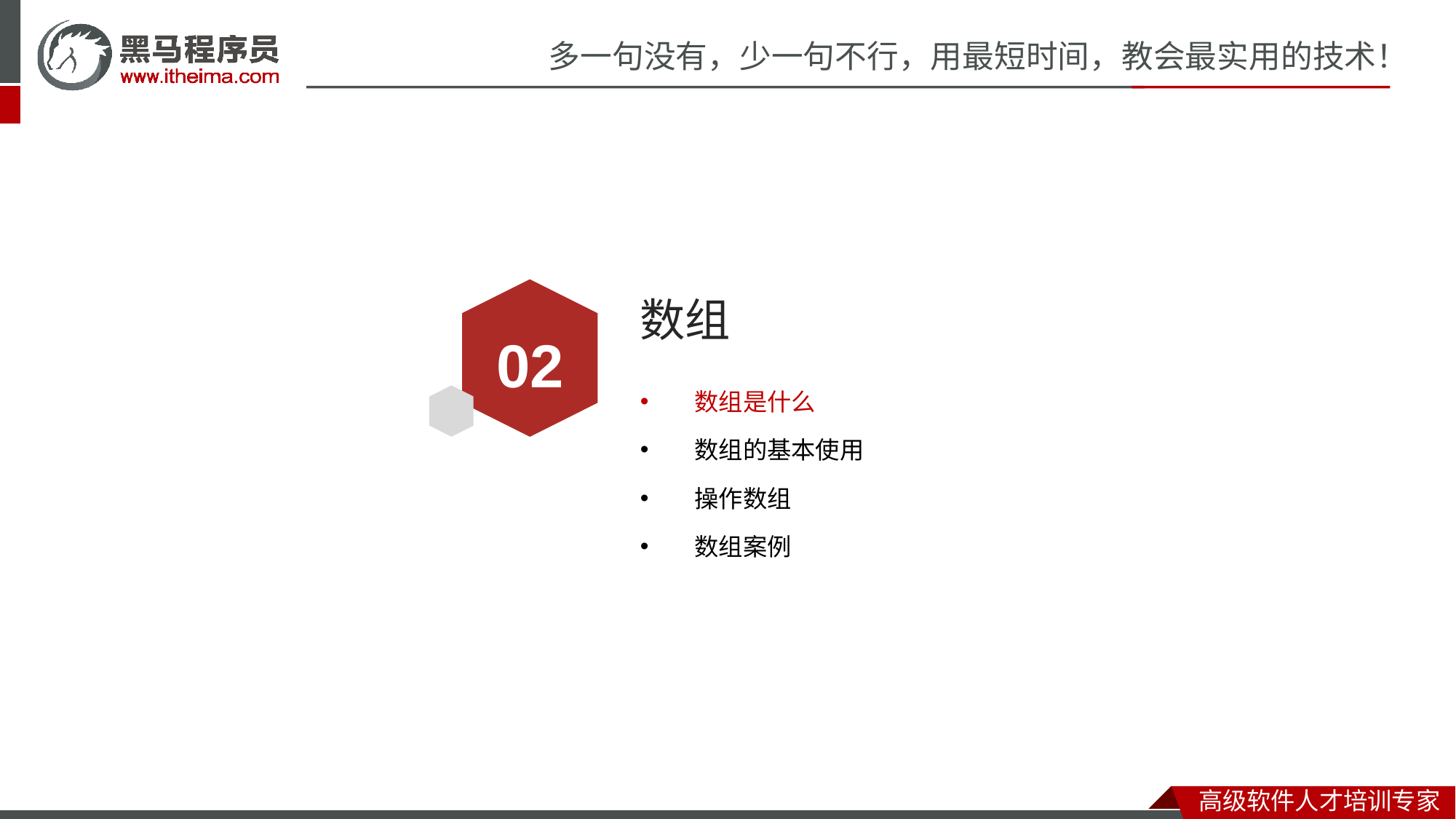

# 数组
02
数组是什么
数组的基本使用
操作数组
数组案例